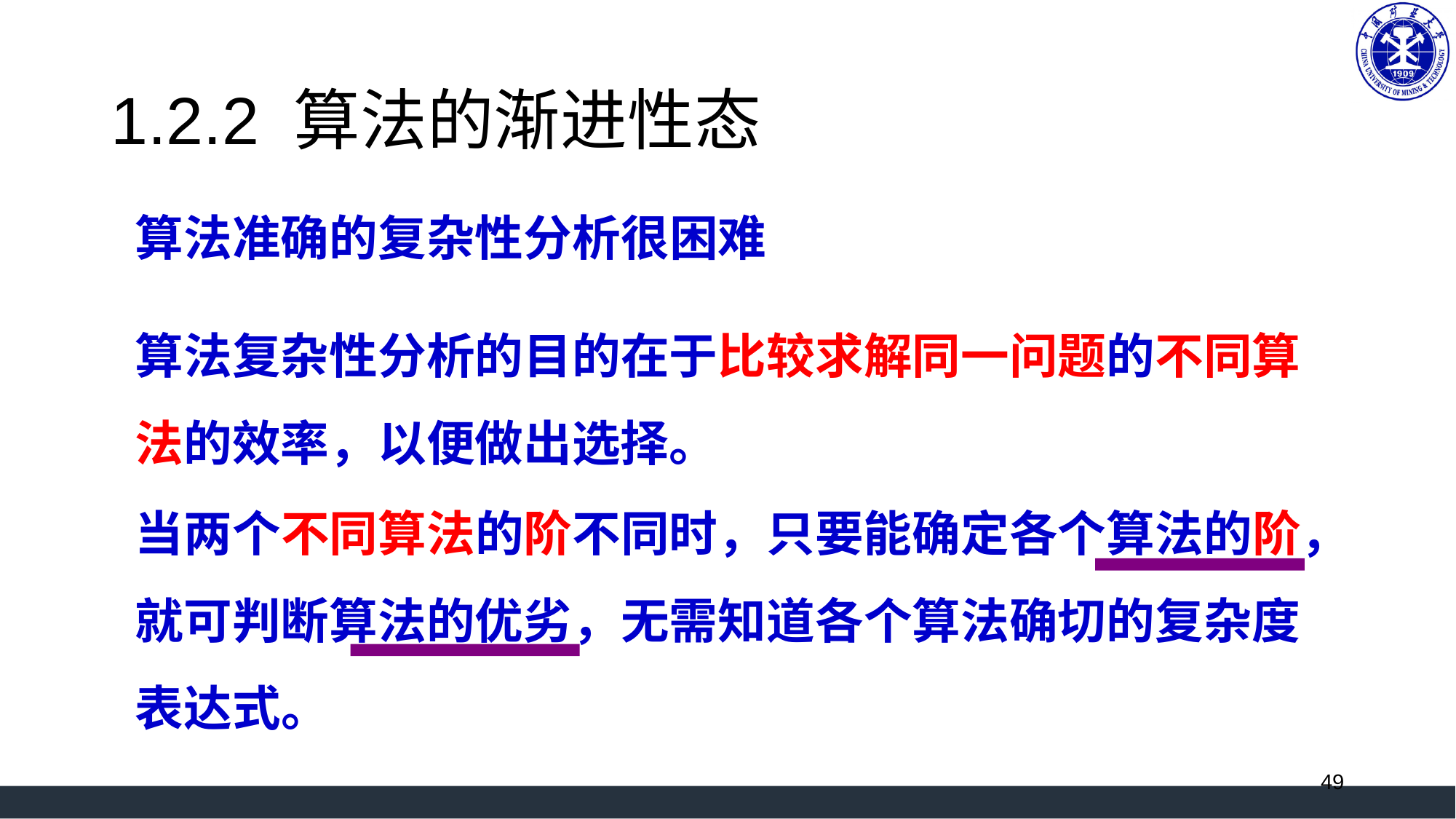

# 1.2.2 算法的渐进性态
算法准确的复杂性分析很困难
算法复杂性分析的目的在于比较求解同一问题的不同算法的效率，以便做出选择。
当两个不同算法的阶不同时，只要能确定各个算法的阶，就可判断算法的优劣，无需知道各个算法确切的复杂度表达式。

49